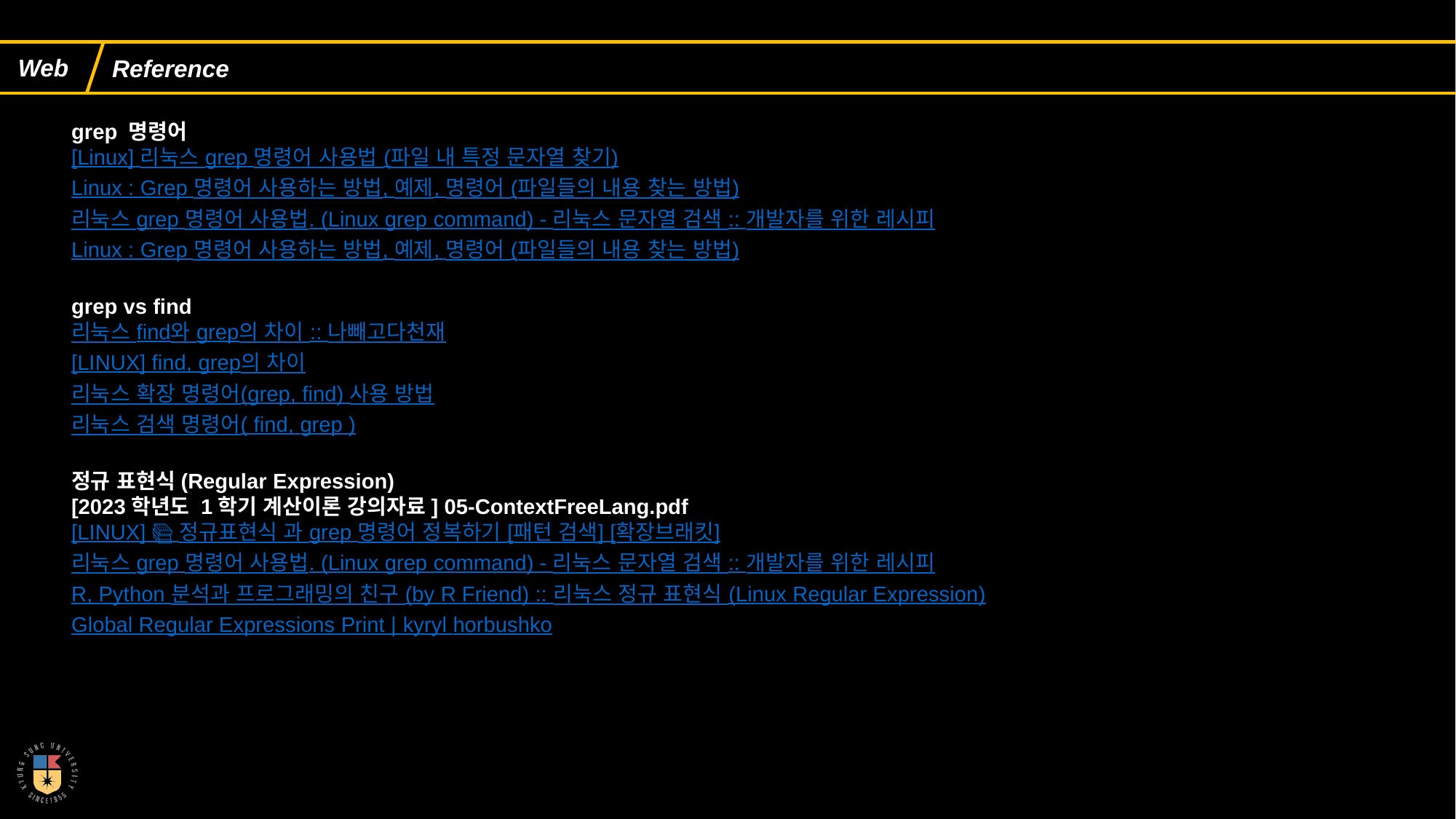

Reference
grep 명령어
[Linux] 리눅스 grep 명령어 사용법 (파일 내 특정 문자열 찾기)
Linux : Grep 명령어 사용하는 방법, 예제, 명령어 (파일들의 내용 찾는 방법)
리눅스 grep 명령어 사용법. (Linux grep command) - 리눅스 문자열 검색 :: 개발자를 위한 레시피
Linux : Grep 명령어 사용하는 방법, 예제, 명령어 (파일들의 내용 찾는 방법)

grep vs find
리눅스 find와 grep의 차이 :: 나빼고다천재
[LINUX] find, grep의 차이
리눅스 확장 명령어(grep, find) 사용 방법
리눅스 검색 명령어( find, grep )

정규 표현식(Regular Expression)
[2023학년도 1학기 계산이론 강의자료] 05-ContextFreeLang.pdf
[LINUX] 📚 정규표현식 과 grep 명령어 정복하기 [패턴 검색] [확장브래킷]
리눅스 grep 명령어 사용법. (Linux grep command) - 리눅스 문자열 검색 :: 개발자를 위한 레시피
R, Python 분석과 프로그래밍의 친구 (by R Friend) :: 리눅스 정규 표현식 (Linux Regular Expression)
Global Regular Expressions Print | kyryl horbushko